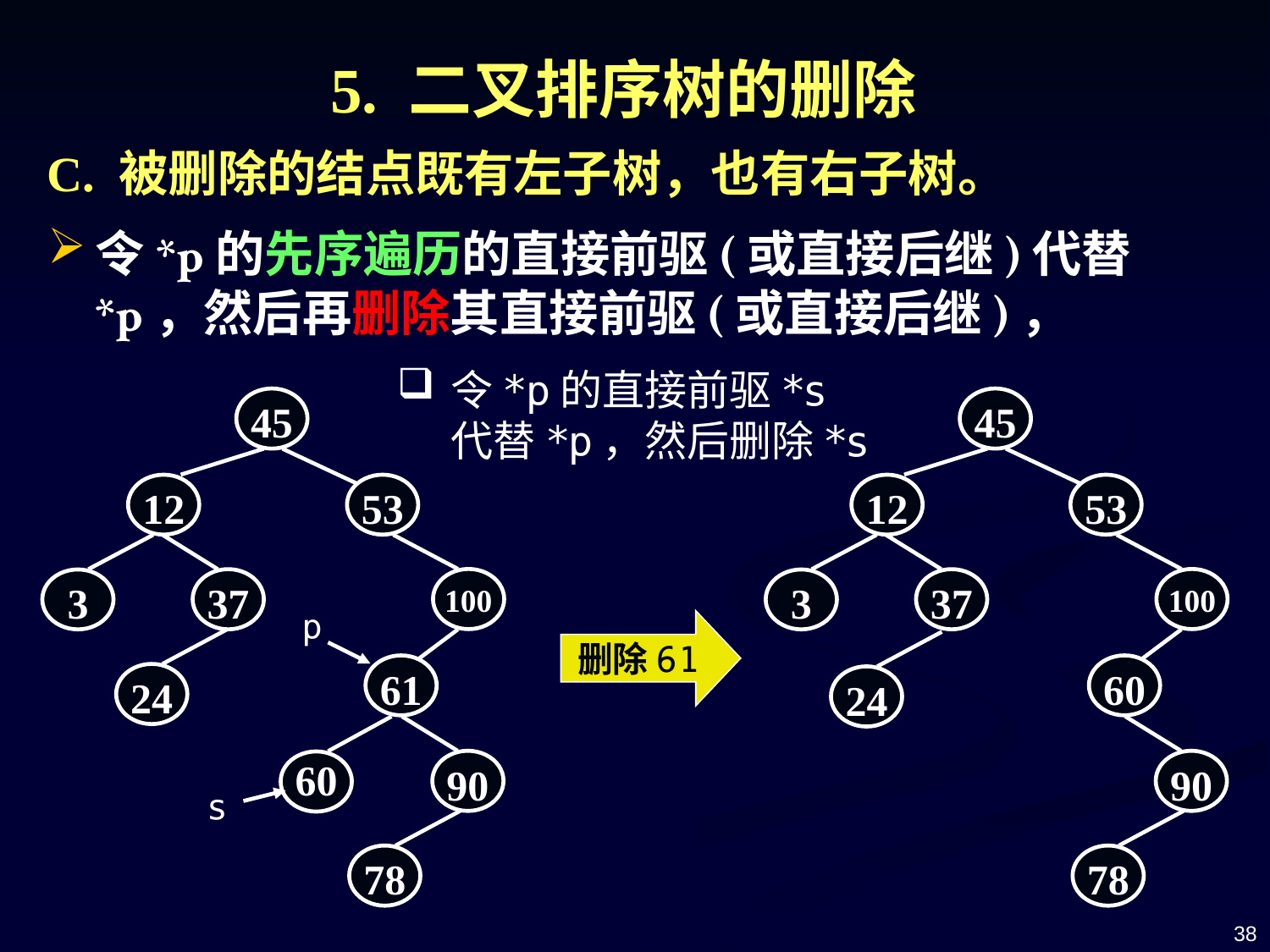

5. 二叉排序树的删除
C. 被删除的结点既有左子树，也有右子树。
令*p的先序遍历的直接前驱(或直接后继)代替*p，然后再删除其直接前驱(或直接后继)，
令*p的直接前驱*s代替*p，然后删除*s
45
45

12
53

100
37
3

60
24

90

78

12
53

100
37
3
p
删除61

61
24

90
60
s

78
38